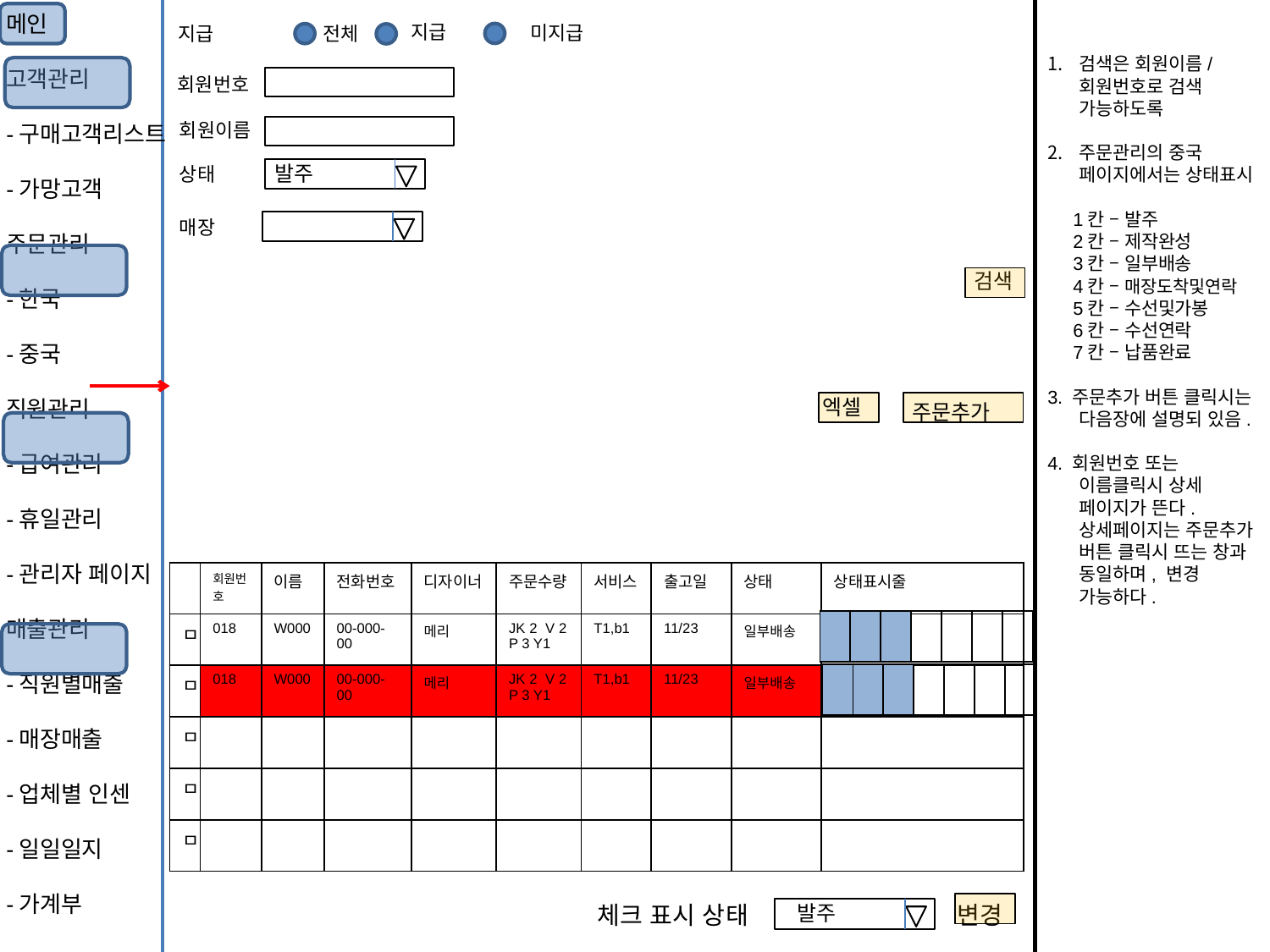

메인

고객관리

-구매고객리스트

-가망고객

주문관리

-한국

-중국

직원관리

-급여관리

-휴일관리

-관리자 페이지

매출관리

-직원별매출

-매장매출

-업체별 인센

-일일일지

-가계부

지급
미지급
지급
전체

검색은 회원이름/회원번호로 검색 가능하도록

주문관리의 중국 페이지에서는 상태표시

     1칸 – 발주
     2칸 – 제작완성
     3칸 – 일부배송
     4칸 – 매장도착및연락
     5칸 – 수선및가봉
     6칸 – 수선연락
     7칸 – 납품완료

3. 주문추가 버튼 클릭시는 다음장에 설명되 있음.

4. 회원번호 또는 이름클릭시 상세 페이지가 뜬다. 상세페이지는 주문추가 버튼 클릭시 뜨는 창과 동일하며, 변경 가능하다.
회원번호

회원이름

발주
상태

매장

검색

엑셀

주문추가

|  | 회원번호 | 이름 | 전화번호 | 디자이너 | 주문수량 | 서비스 | 출고일 | 상태 | 상태표시줄 |
| --- | --- | --- | --- | --- | --- | --- | --- | --- | --- |
| ㅁ | 018 | W000 | 00-000-00 | 메리 | JK 2 V 2 P 3 Y1 | T1,b1 | 11/23 | 일부배송 |  |
| ㅁ | 018 | W000 | 00-000-00 | 메리 | JK 2 V 2 P 3 Y1 | T1,b1 | 11/23 | 일부배송 |  |
| ㅁ |  |  |  |  |  |  |  |  |  |
| ㅁ |  |  |  |  |  |  |  |  |  |
| ㅁ |  |  |  |  |  |  |  |  |  |
|  |  |  |  |  |  |  |
| --- | --- | --- | --- | --- | --- | --- |
|  |  |  |  |  |  |  |
| --- | --- | --- | --- | --- | --- | --- |
체크 표시 상태
발주
변경